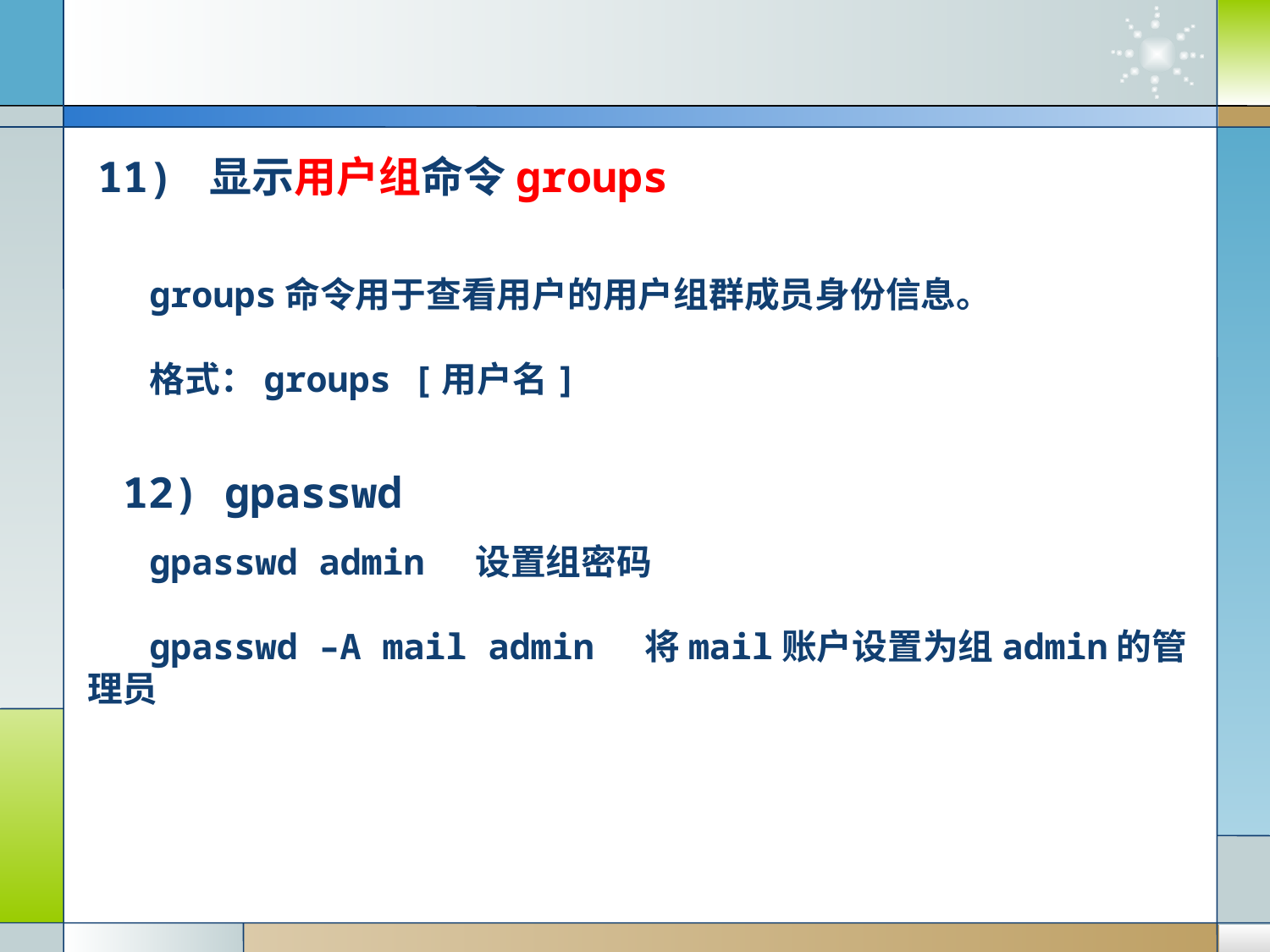

# 11) 显示用户组命令groups
groups命令用于查看用户的用户组群成员身份信息。

格式：groups [用户名]

12) gpasswd

gpasswd admin  设置组密码

gpasswd –A mail admin  将mail账户设置为组admin的管理员